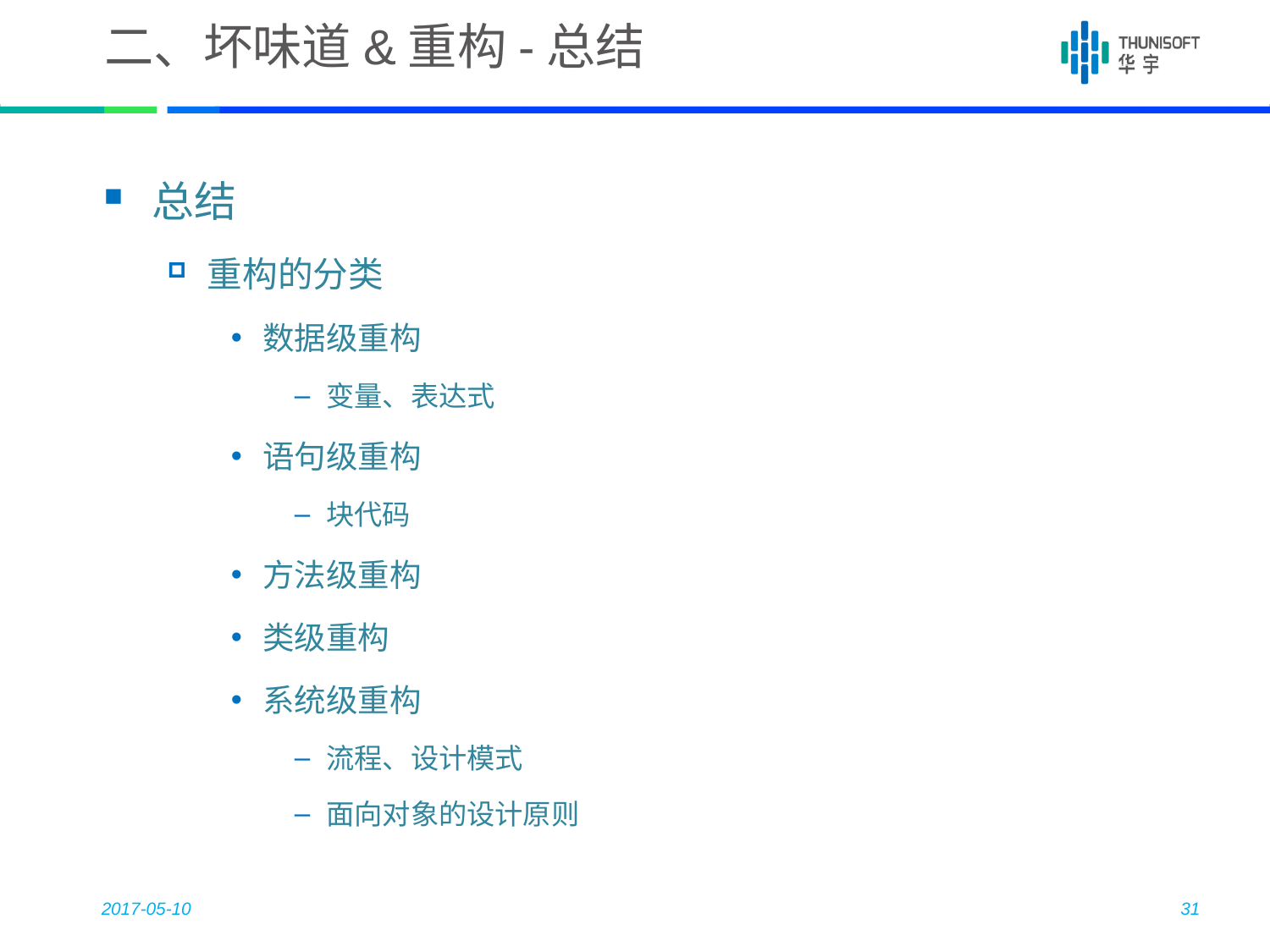

# 二、坏味道&重构-总结
总结
重构的分类
数据级重构
变量、表达式
语句级重构
块代码
方法级重构
类级重构
系统级重构
流程、设计模式
面向对象的设计原则
2017-05-10
31